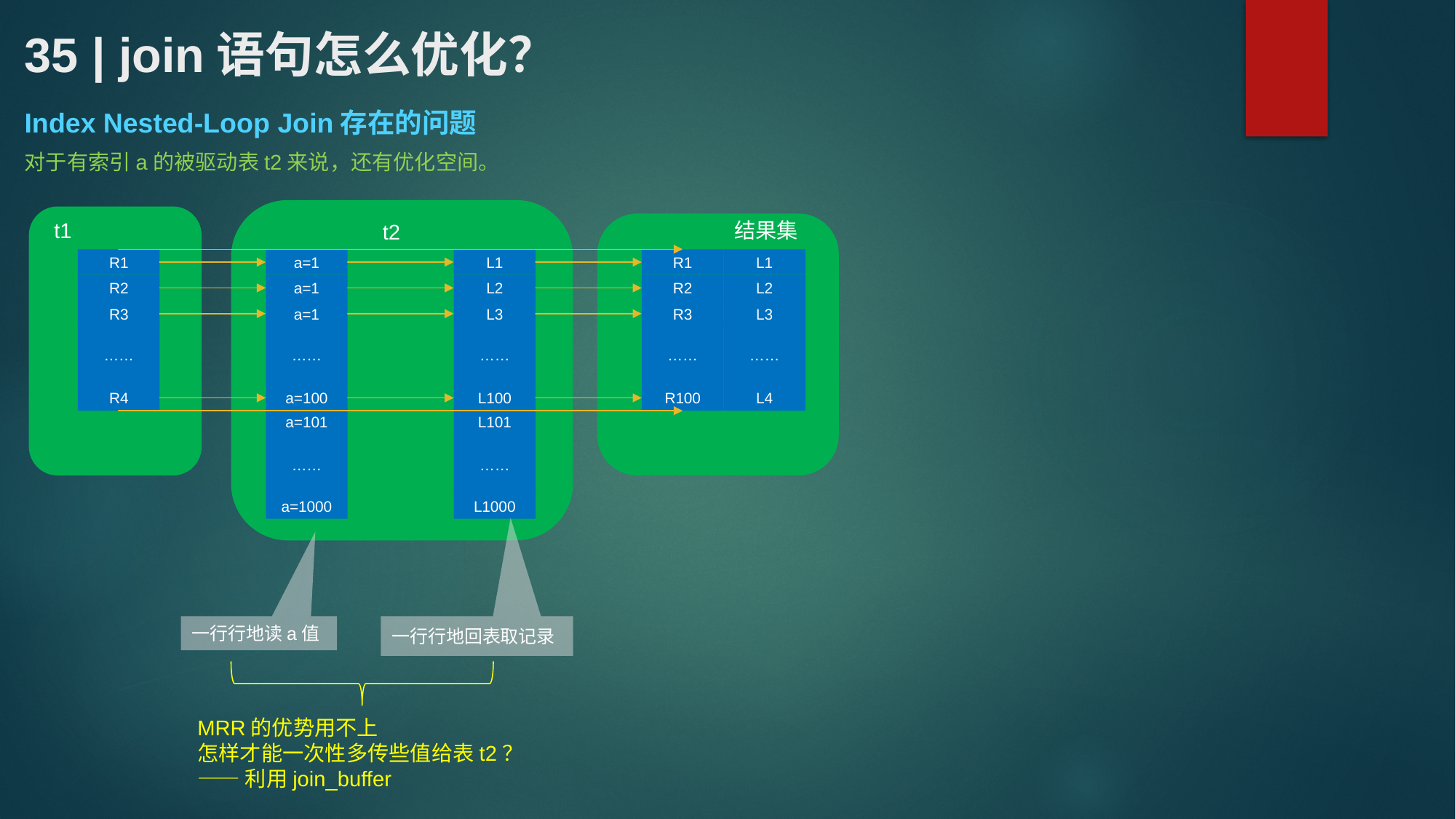

# 35 | join语句怎么优化？
Index Nested-Loop Join存在的问题
对于有索引a的被驱动表t2来说，还有优化空间。

结果集
t1
t2

R1
a=1
L1
R1
L1
R2
a=1
L2
R2
L2
R3
a=1
L3
R3
L3
……
……
……
……
……
R4
a=100
L100
R100
L4
a=101
L101
……
……
a=1000
L1000

一行行地读a值
一行行地回表取记录
MRR的优势用不上
怎样才能一次性多传些值给表t2？
——利用join_buffer